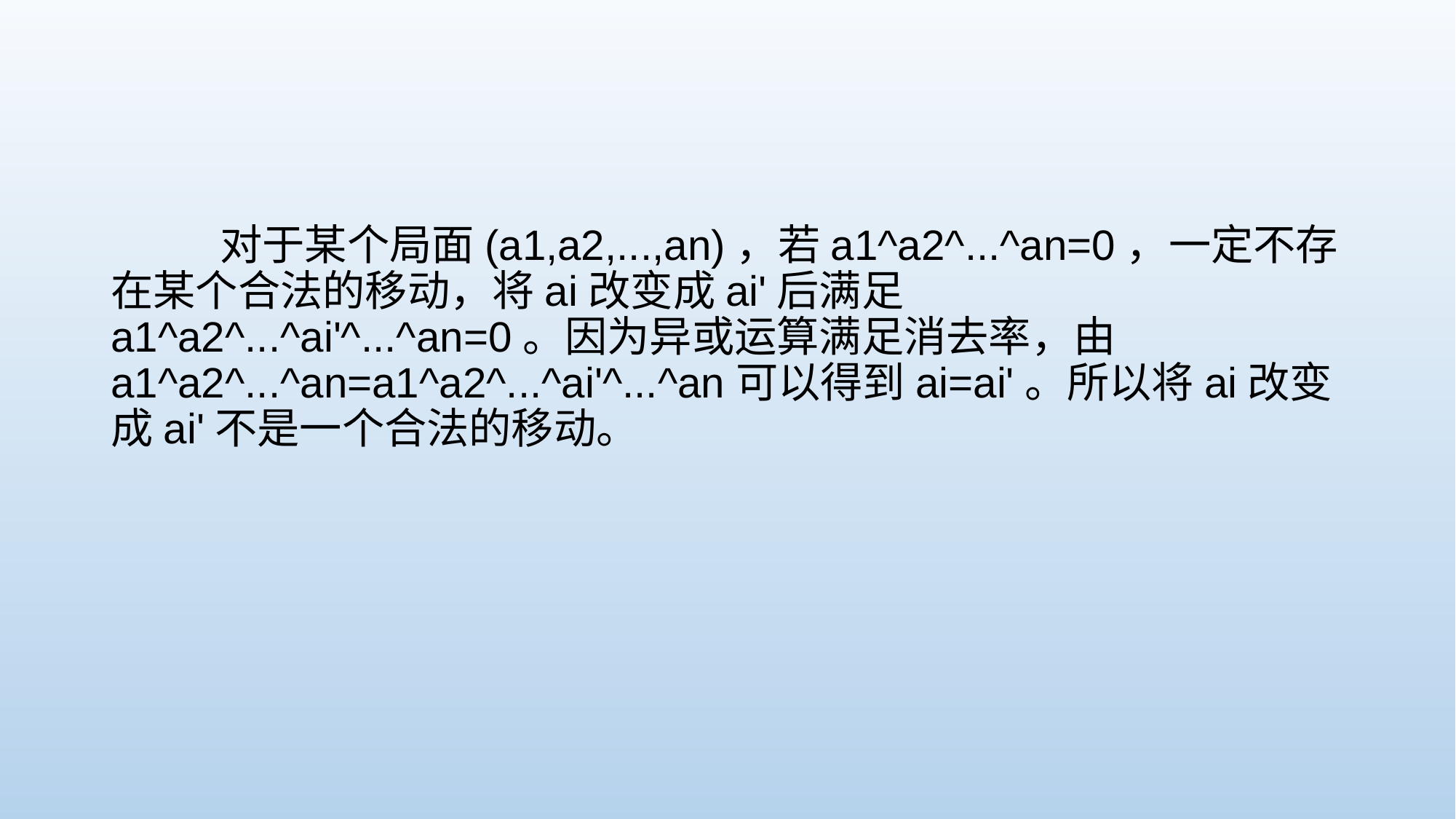

对于某个局面(a1,a2,...,an)，若a1^a2^...^an=0，一定不存在某个合法的移动，将ai改变成ai'后满足a1^a2^...^ai'^...^an=0。因为异或运算满足消去率，由a1^a2^...^an=a1^a2^...^ai'^...^an可以得到ai=ai'。所以将ai改变成ai'不是一个合法的移动。